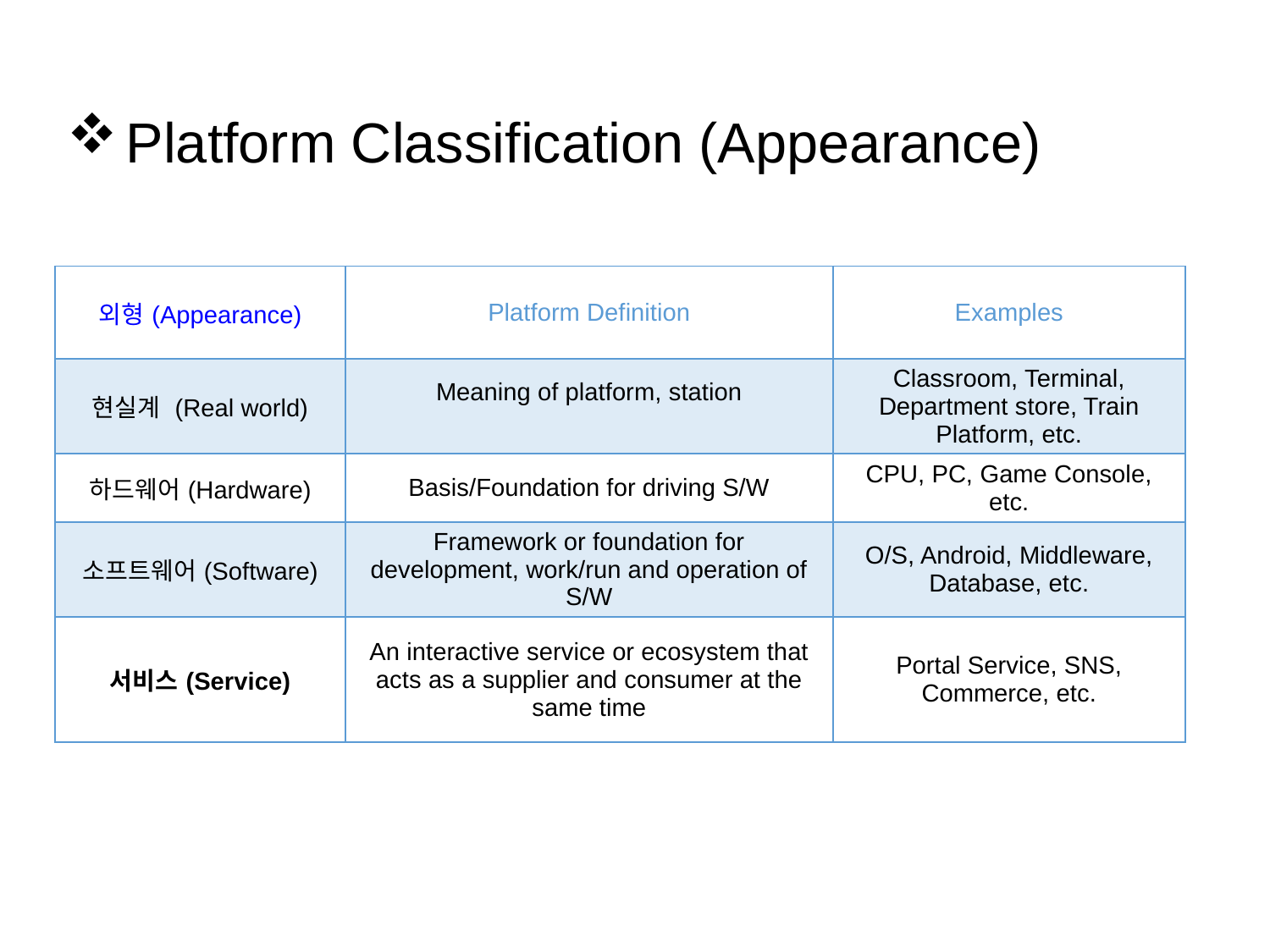

Platform Classification (Appearance)
| 외형(Appearance) | Platform Definition | Examples |
| --- | --- | --- |
| 현실계 (Real world) | Meaning of platform, station | Classroom, Terminal, Department store, Train Platform, etc. |
| 하드웨어(Hardware) | Basis/Foundation for driving S/W | CPU, PC, Game Console, etc. |
| 소프트웨어(Software) | Framework or foundation for development, work/run and operation of S/W | O/S, Android, Middleware, Database, etc. |
| 서비스(Service) | An interactive service or ecosystem that acts as a supplier and consumer at the same time | Portal Service, SNS, Commerce, etc. |